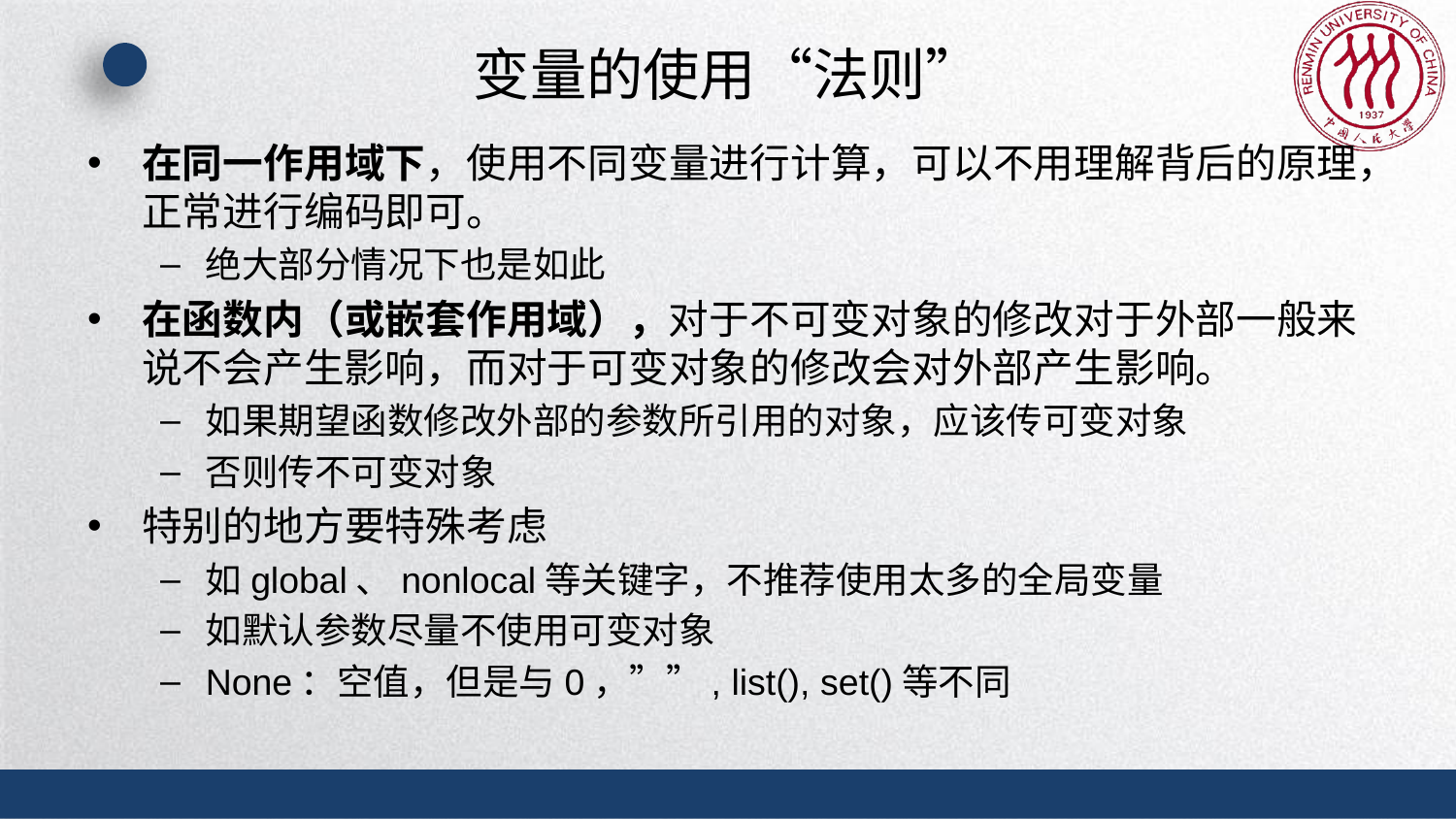

# 变量的使用“法则”
在同一作用域下，使用不同变量进行计算，可以不用理解背后的原理，正常进行编码即可。
绝大部分情况下也是如此
在函数内（或嵌套作用域），对于不可变对象的修改对于外部一般来说不会产生影响，而对于可变对象的修改会对外部产生影响。
如果期望函数修改外部的参数所引用的对象，应该传可变对象
否则传不可变对象
特别的地方要特殊考虑
如global、nonlocal等关键字，不推荐使用太多的全局变量
如默认参数尽量不使用可变对象
None：空值，但是与0，””, list(), set()等不同